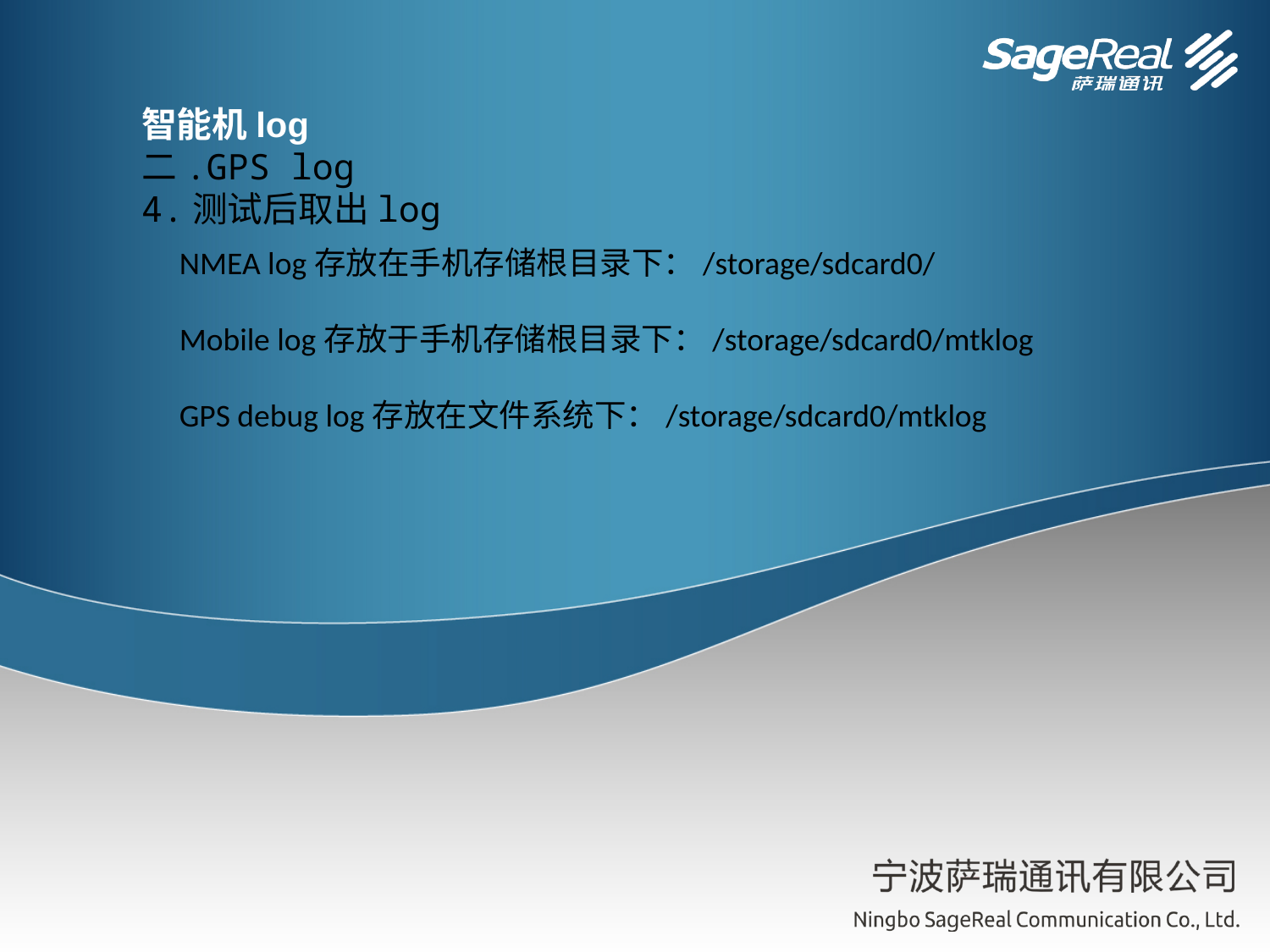

智能机log
二.GPS log
4.测试后取出log
NMEA log存放在手机存储根目录下：/storage/sdcard0/

Mobile log存放于手机存储根目录下：/storage/sdcard0/mtklog

GPS debug log存放在文件系统下：/storage/sdcard0/mtklog